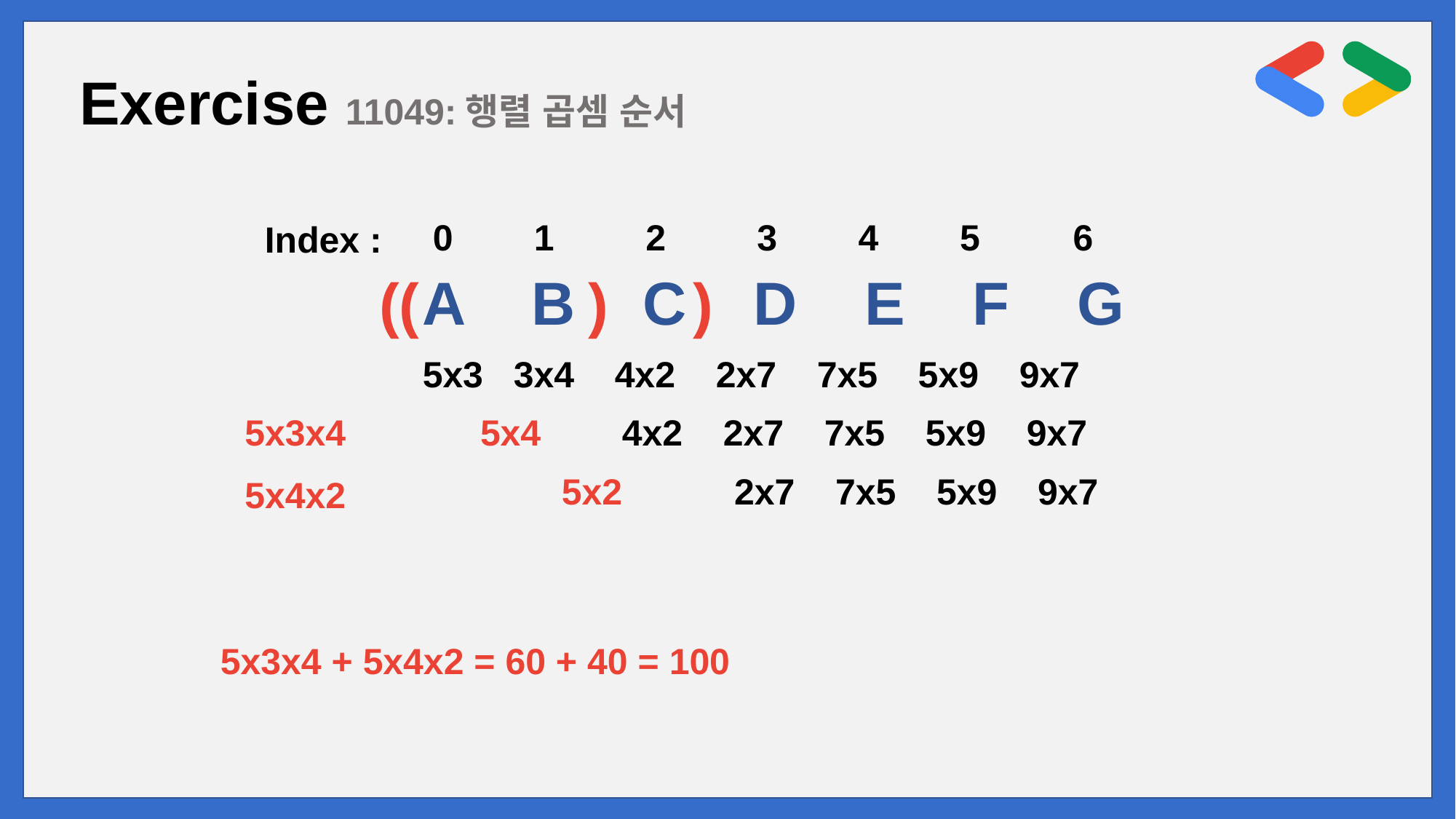

Exercise 11049:행렬 곱셈 순서
 0        1         2         3        4        5         6
Index :
A    B    C    D    E    F    G
((          )     )
5x3   3x4    4x2    2x7    7x5    5x9    9x7
             5x3x4
     5x4        4x2    2x7    7x5    5x9    9x7
             5x2           2x7    7x5    5x9    9x7
             5x4x2
5x3x4 + 5x4x2 = 60 + 40 = 100